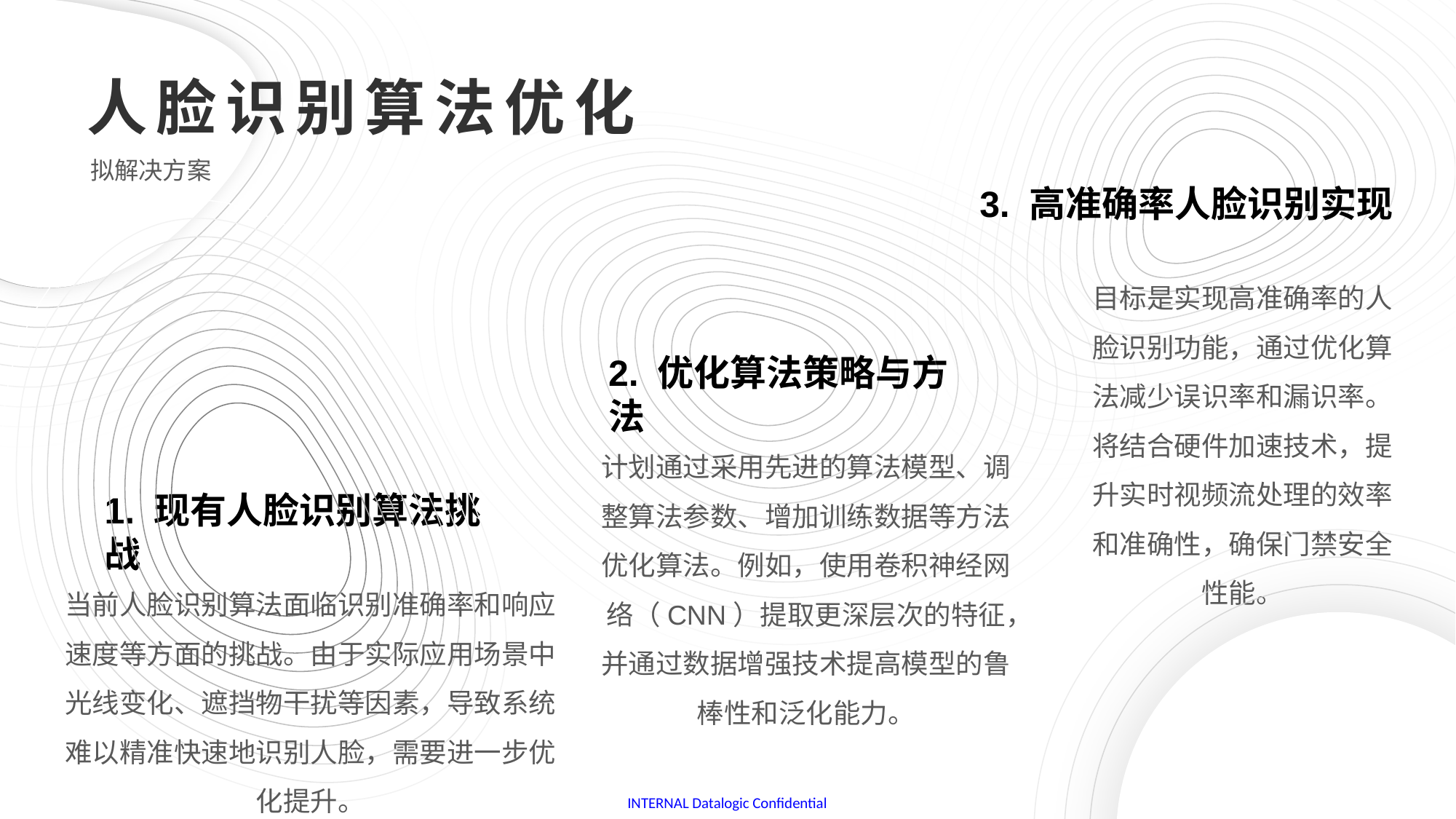

人脸识别算法优化
拟解决方案
3. 高准确率人脸识别实现

目标是实现高准确率的人脸识别功能，通过优化算法减少误识率和漏识率。将结合硬件加速技术，提升实时视频流处理的效率和准确性，确保门禁安全性能。
2. 优化算法策略与方法
计划通过采用先进的算法模型、调整算法参数、增加训练数据等方法优化算法。例如，使用卷积神经网络（CNN）提取更深层次的特征，并通过数据增强技术提高模型的鲁棒性和泛化能力。
1. 现有人脸识别算法挑战

当前人脸识别算法面临识别准确率和响应速度等方面的挑战。由于实际应用场景中光线变化、遮挡物干扰等因素，导致系统难以精准快速地识别人脸，需要进一步优化提升。